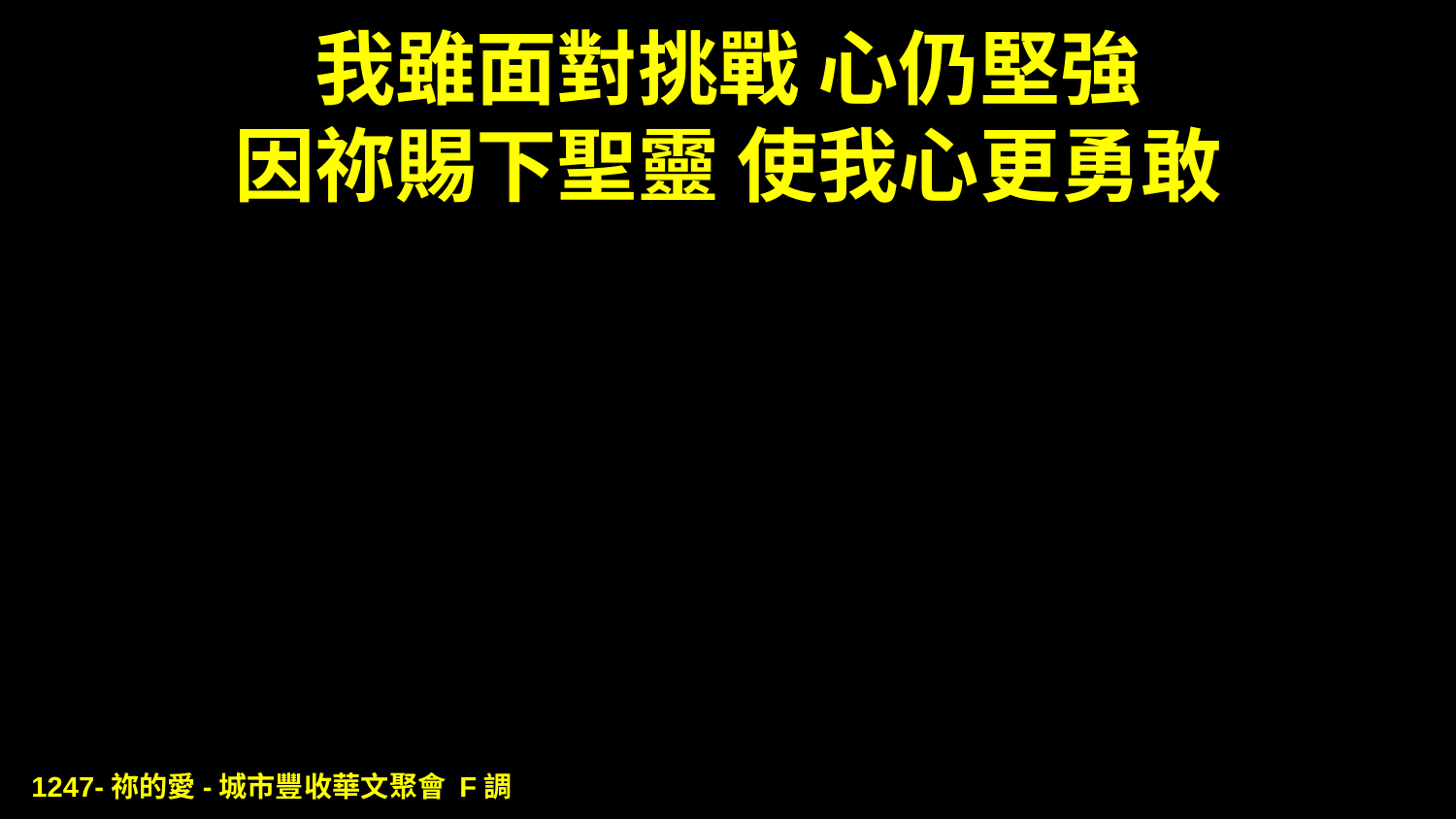

# 我雖面對挑戰 心仍堅強 因祢賜下聖靈 使我心更勇敢
1247-祢的愛-城市豐收華文聚會 F調